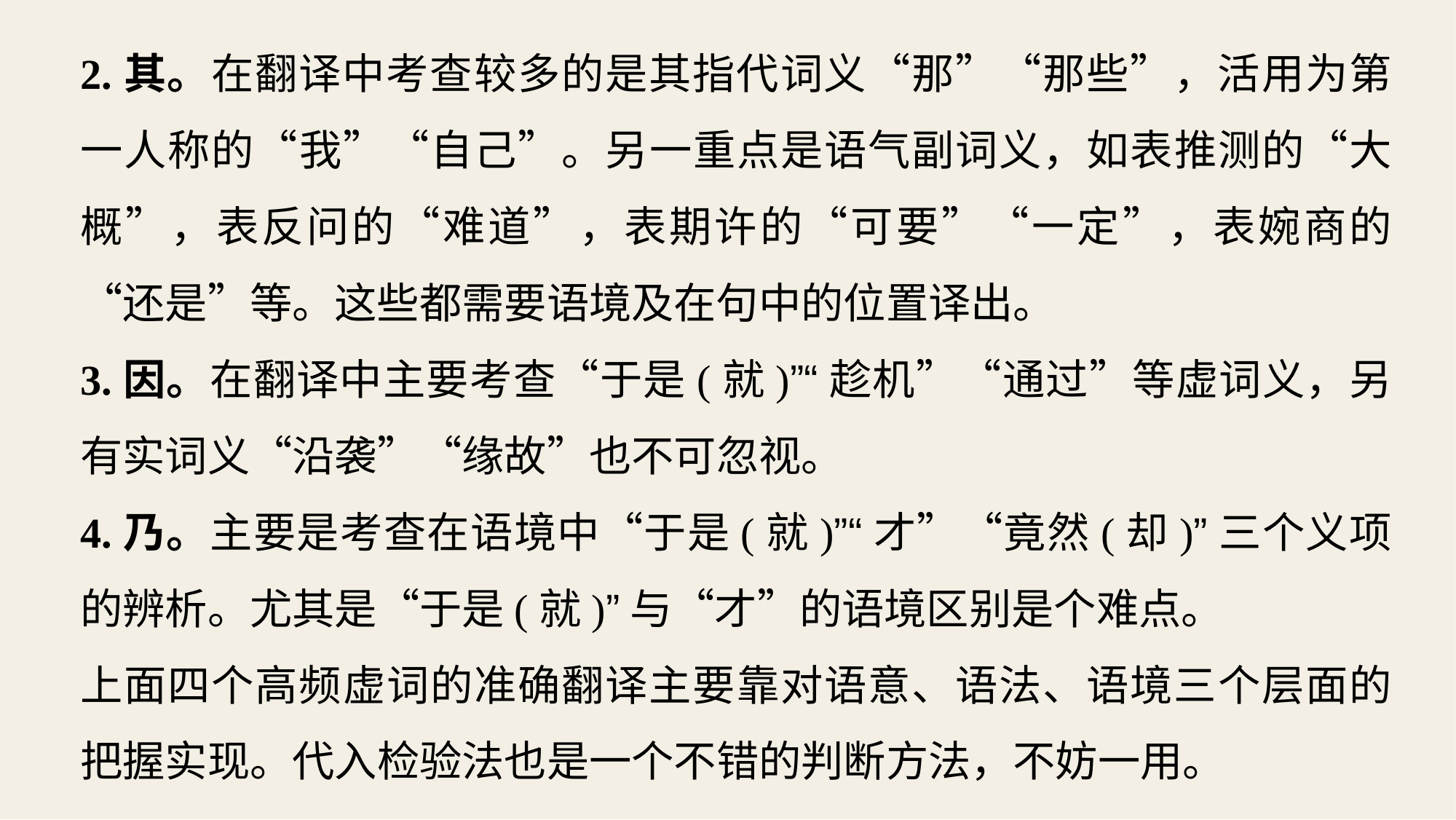

2.其。在翻译中考查较多的是其指代词义“那”“那些”，活用为第一人称的“我”“自己”。另一重点是语气副词义，如表推测的“大概”，表反问的“难道”，表期许的“可要”“一定”，表婉商的“还是”等。这些都需要语境及在句中的位置译出。
3.因。在翻译中主要考查“于是(就)”“趁机”“通过”等虚词义，另有实词义“沿袭”“缘故”也不可忽视。
4.乃。主要是考查在语境中“于是(就)”“才”“竟然(却)”三个义项的辨析。尤其是“于是(就)”与“才”的语境区别是个难点。
上面四个高频虚词的准确翻译主要靠对语意、语法、语境三个层面的把握实现。代入检验法也是一个不错的判断方法，不妨一用。